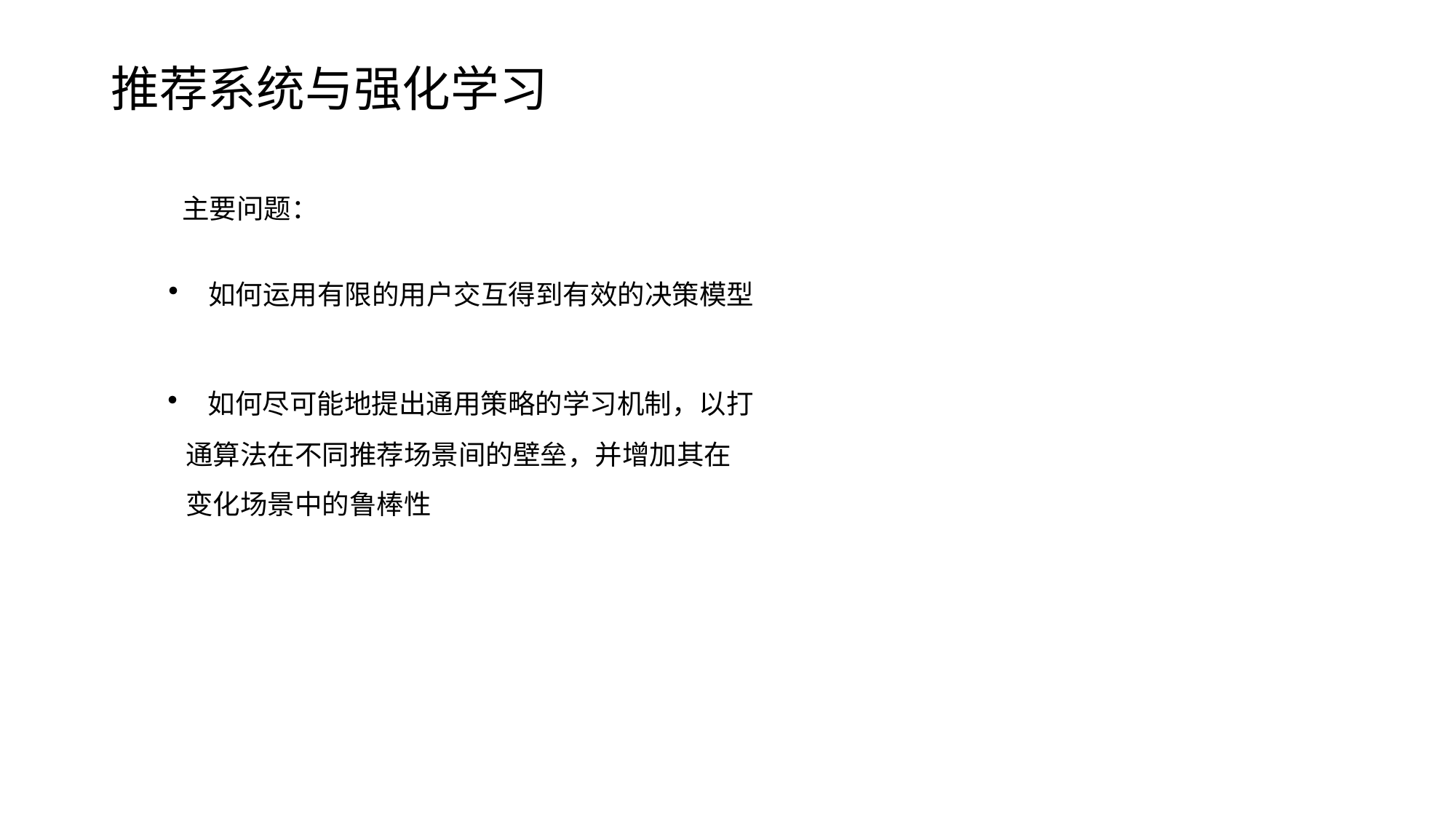

# 推荐系统与强化学习
主要问题：
• 如何运用有限的用户交互得到有效的决策模型
• 如何尽可能地提出通用策略的学习机制，以打
    通算法在不同推荐场景间的壁垒，并增加其在
    变化场景中的鲁棒性